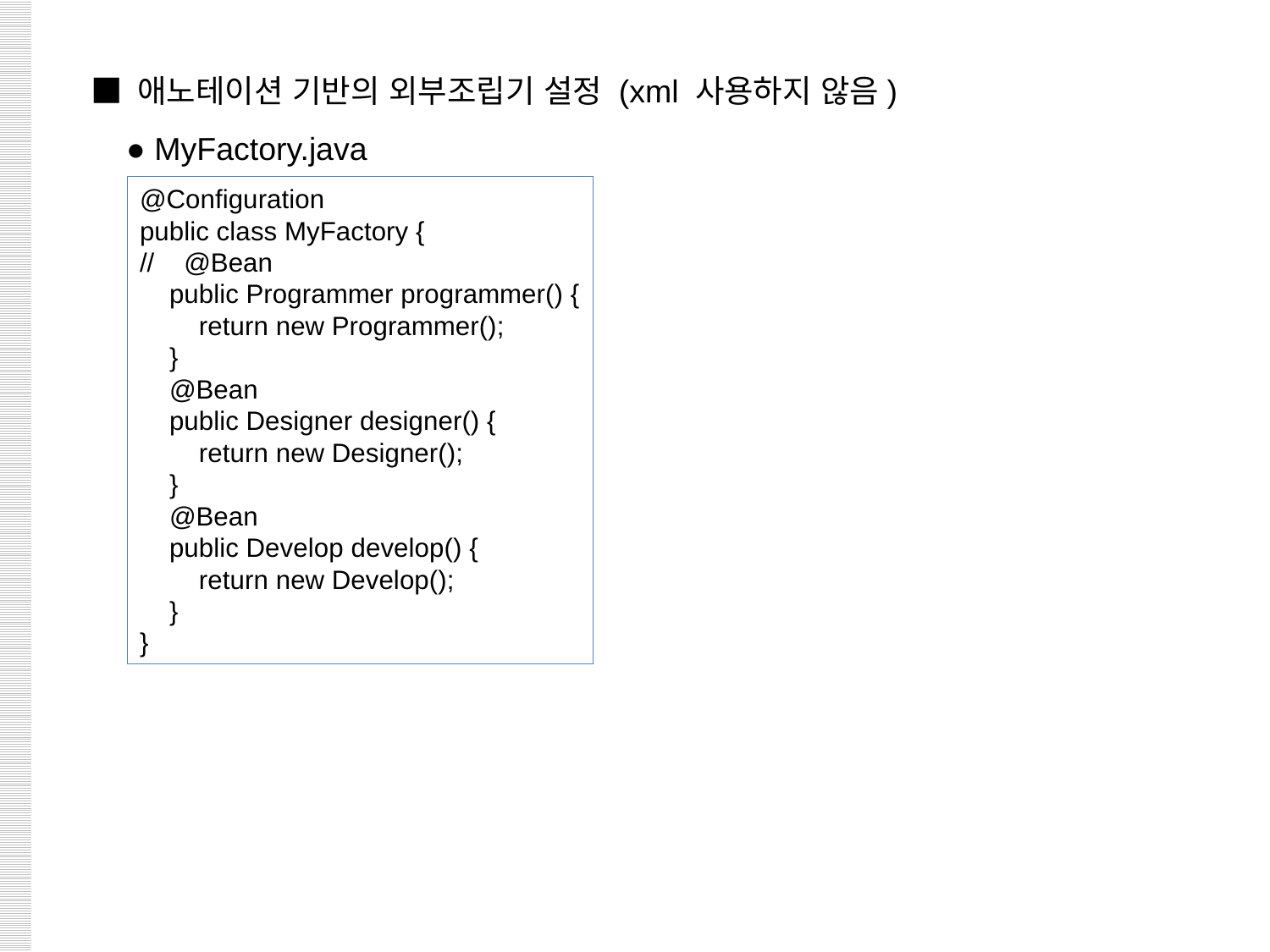

■ 애노테이션 기반의 외부조립기 설정 (xml 사용하지 않음)
    ● MyFactory.java
@Configuration
public class MyFactory {
//    @Bean
    public Programmer programmer() {
        return new Programmer();
    }
    @Bean
    public Designer designer() {
        return new Designer();
    }
    @Bean
    public Develop develop() {
        return new Develop();
    }
}